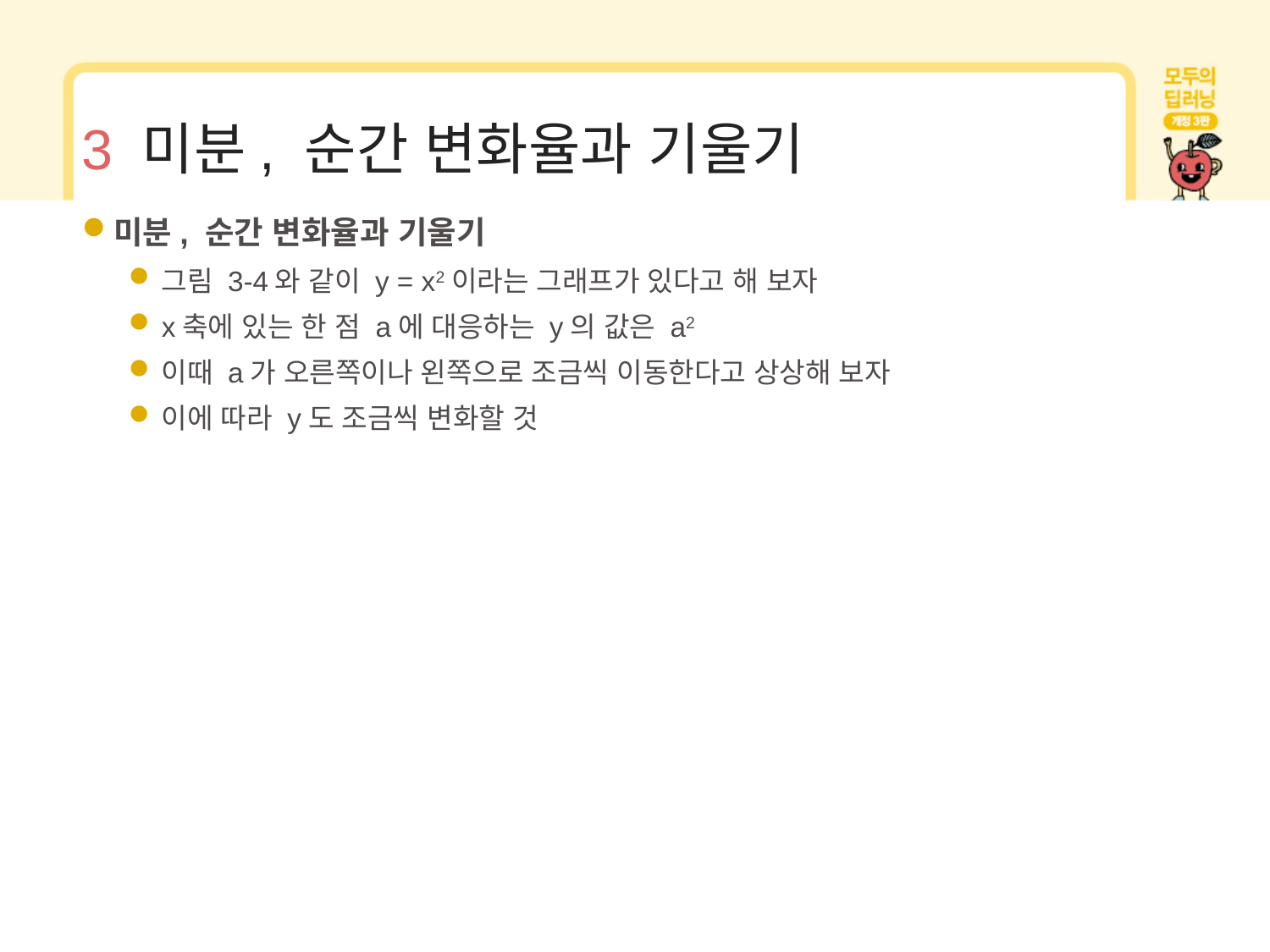

# 3 미분, 순간 변화율과 기울기
미분, 순간 변화율과 기울기
그림 3-4와 같이 y = x2이라는 그래프가 있다고 해 보자
x축에 있는 한 점 a에 대응하는 y의 값은 a2
이때 a가 오른쪽이나 왼쪽으로 조금씩 이동한다고 상상해 보자
이에 따라 y도 조금씩 변화할 것